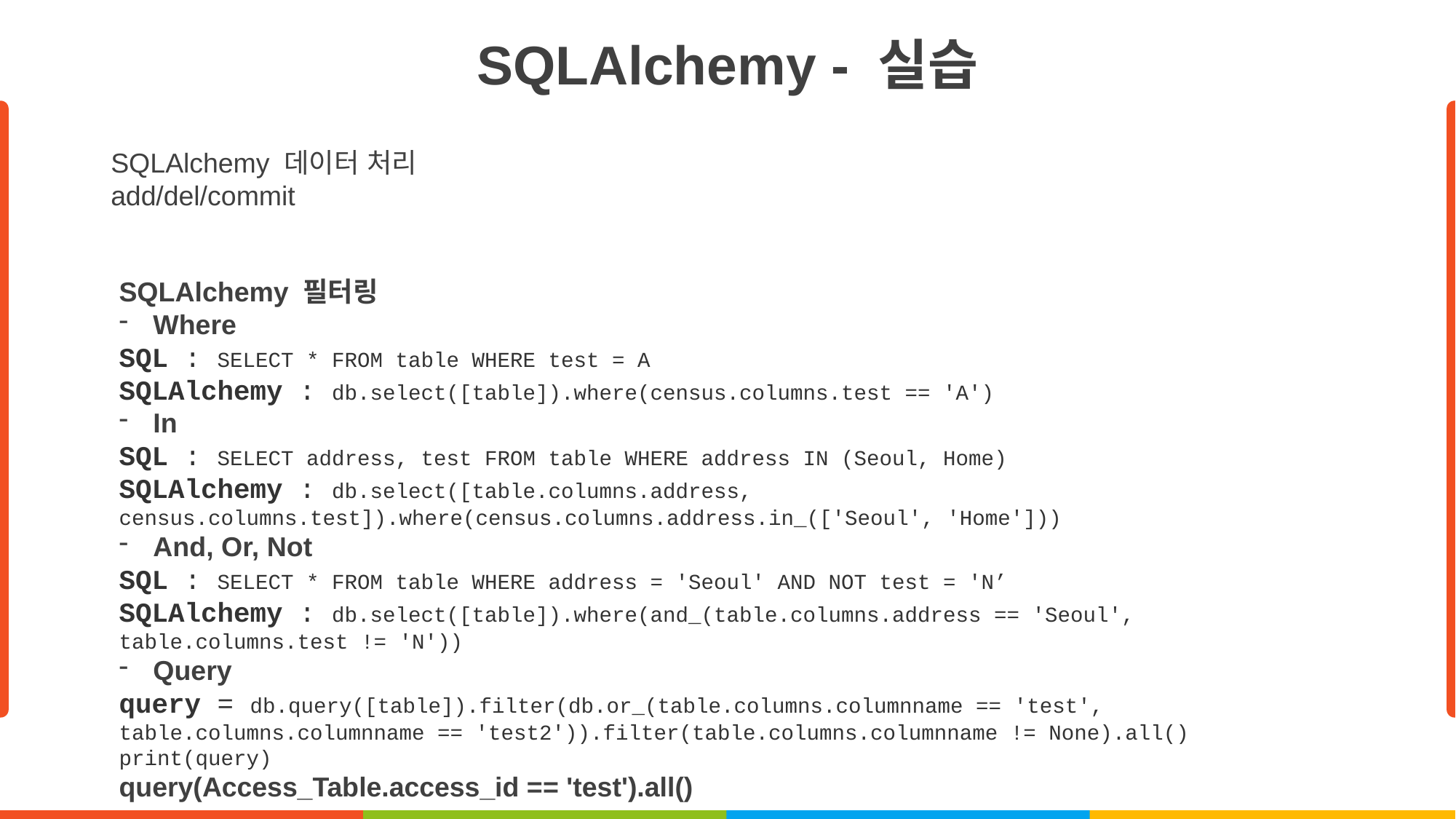

SQLAlchemy - 실습

SQLAlchemy 데이터 처리
add/del/commit
SQLAlchemy 필터링
Where
SQL : SELECT * FROM table WHERE test = A
SQLAlchemy : db.select([table]).where(census.columns.test == 'A')
In
SQL : SELECT address, test FROM table WHERE address IN (Seoul, Home)
SQLAlchemy : db.select([table.columns.address, census.columns.test]).where(census.columns.address.in_(['Seoul', 'Home']))
And, Or, Not
SQL : SELECT * FROM table WHERE address = 'Seoul' AND NOT test = 'N’
SQLAlchemy : db.select([table]).where(and_(table.columns.address == 'Seoul', table.columns.test != 'N'))
Query
query = db.query([table]).filter(db.or_(table.columns.columnname == 'test', table.columns.columnname == 'test2')).filter(table.columns.columnname != None).all() print(query)
query(Access_Table.access_id == 'test').all()